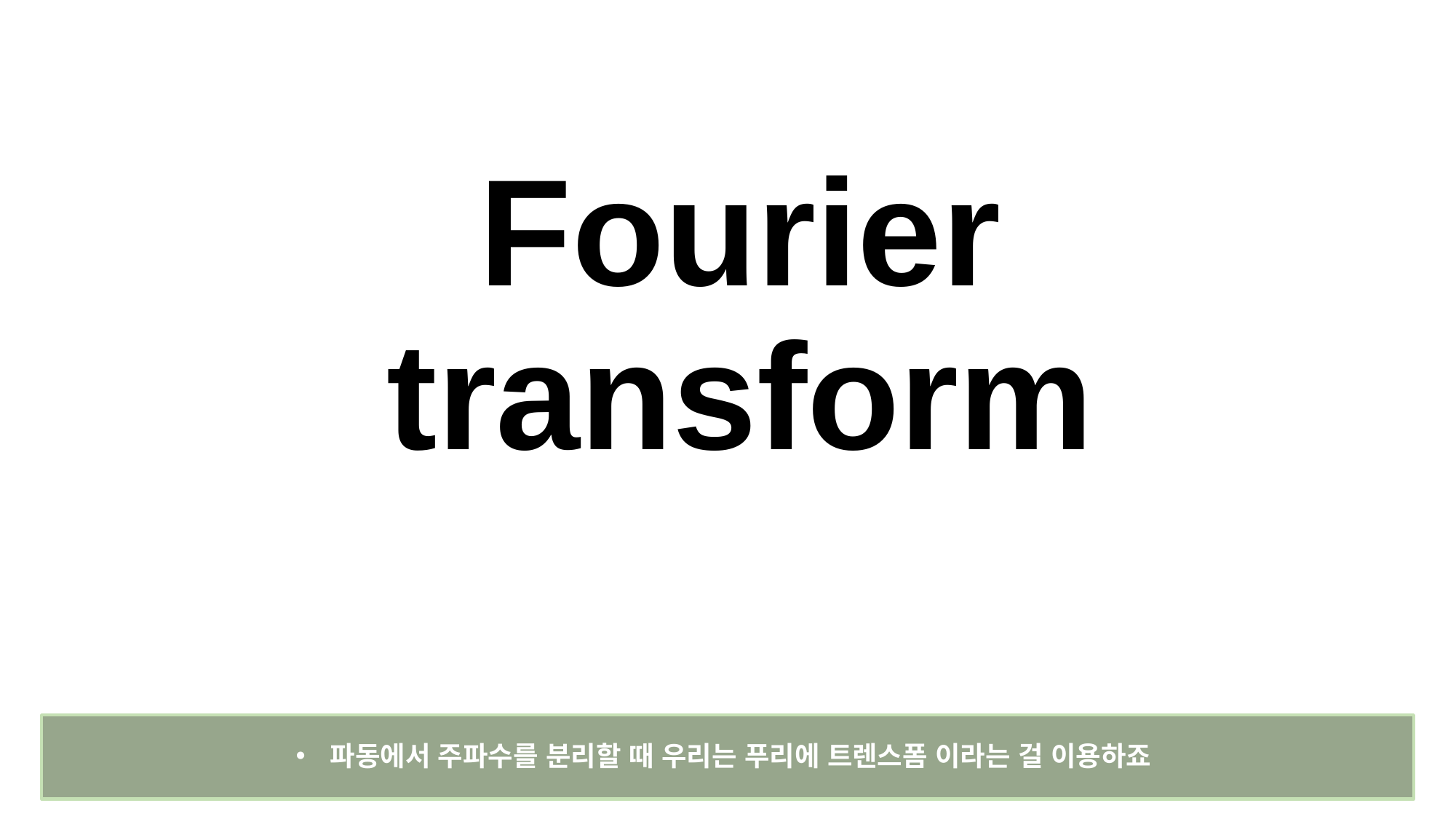

Fourier transform
파동에서 주파수를 분리할 때 우리는 푸리에 트렌스폼 이라는 걸 이용하죠